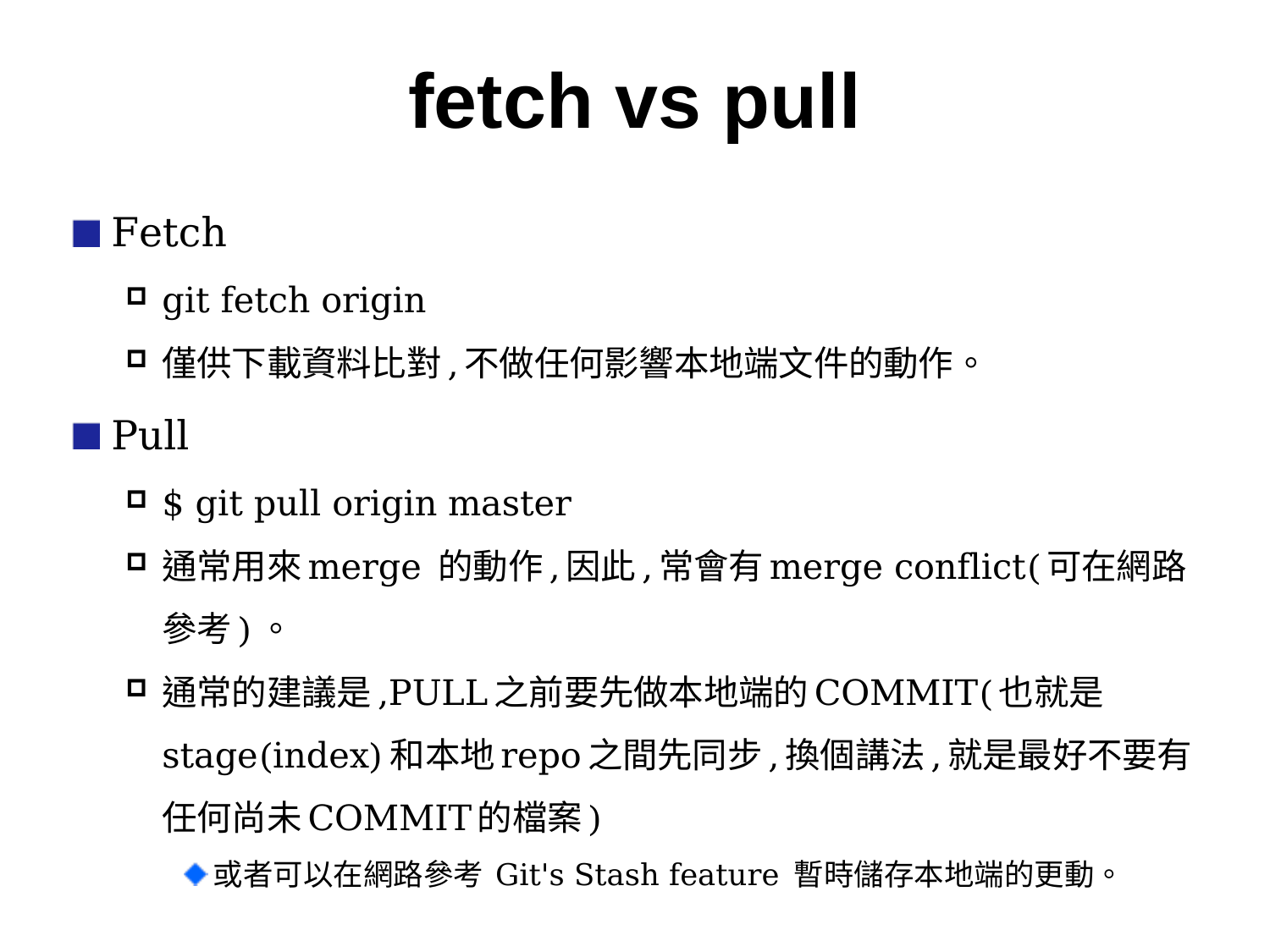

# fetch vs pull
Fetch
git fetch origin
僅供下載資料比對,不做任何影響本地端文件的動作。
Pull
$ git pull origin master
通常用來merge 的動作,因此,常會有merge conflict(可在網路參考)。
通常的建議是,PULL之前要先做本地端的COMMIT(也就是stage(index)和本地repo之間先同步,換個講法,就是最好不要有任何尚未COMMIT的檔案)
或者可以在網路參考 Git's Stash feature 暫時儲存本地端的更動。